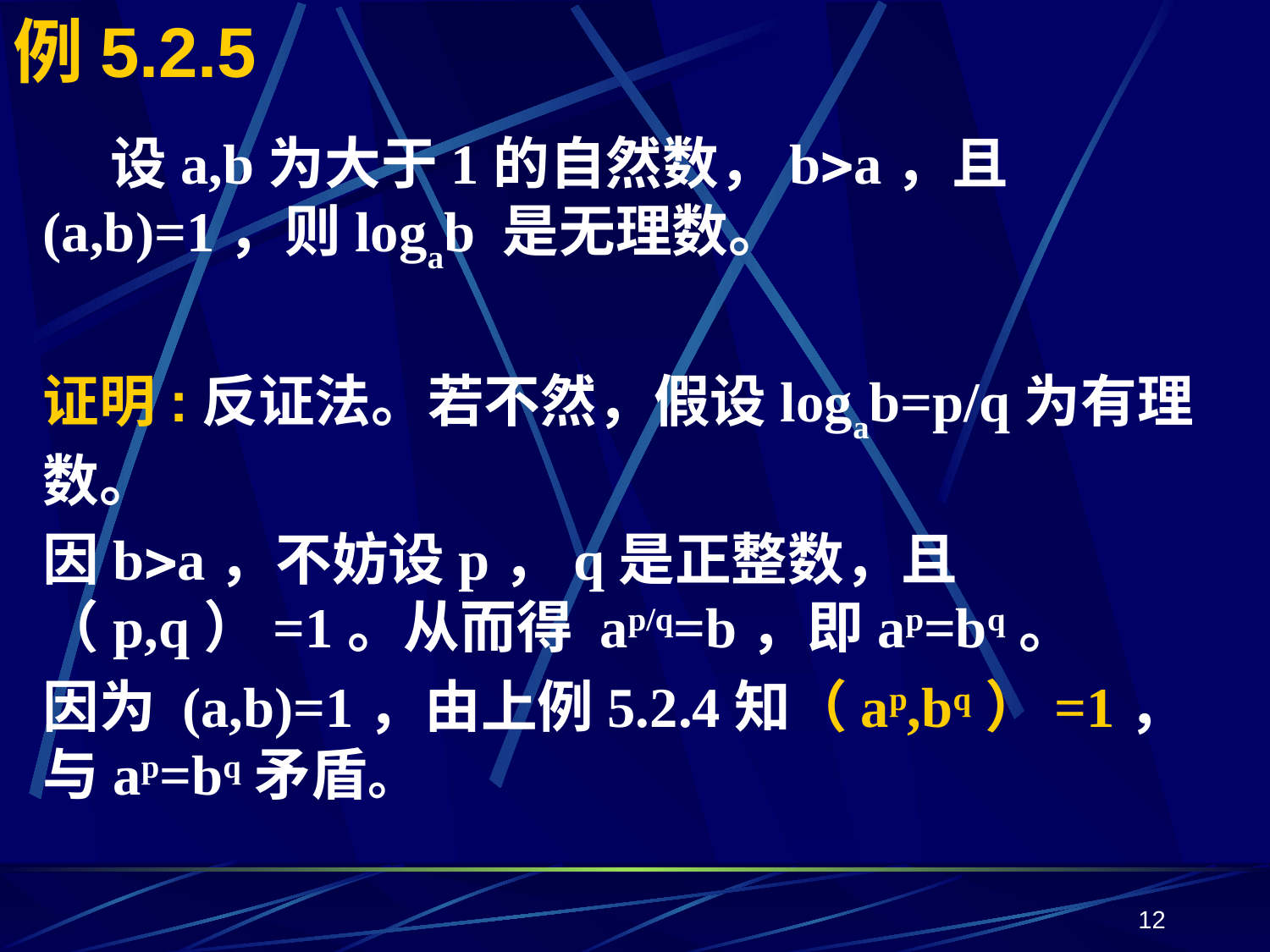

# 例5.2.5
     设a,b为大于1的自然数，b>a，且(a,b)=1，则logab 是无理数。

证明:反证法。若不然，假设logab=p/q为有理数。
因b>a，不妨设p，q是正整数，且（p,q）=1。从而得 ap/q=b，即ap=bq。
因为 (a,b)=1，由上例5.2.4知（ap,bq）=1，与ap=bq矛盾。

12